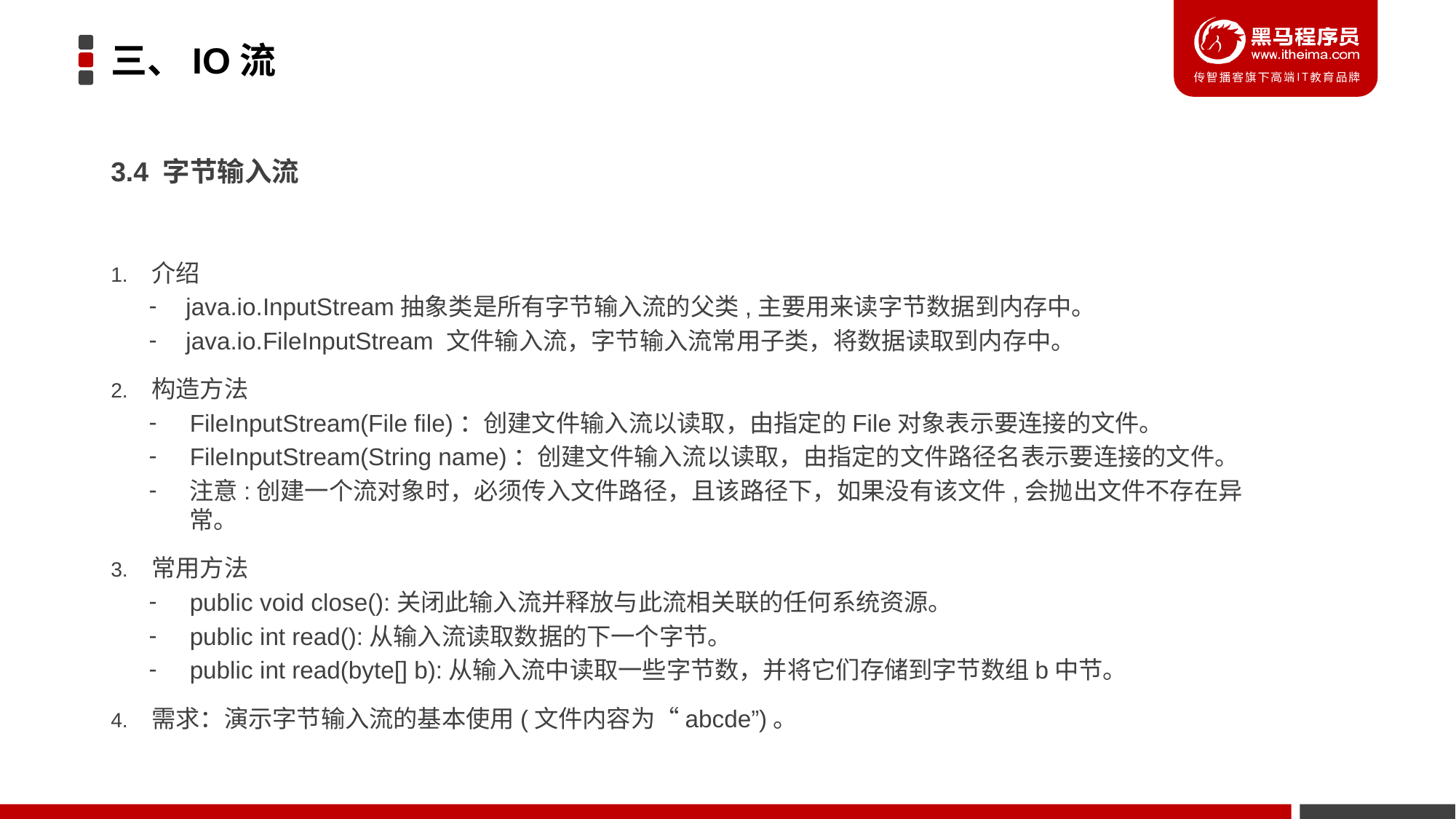

# 三、IO流
3.4 字节输入流
介绍
java.io.InputStream抽象类是所有字节输入流的父类,主要用来读字节数据到内存中。
java.io.FileInputStream 文件输入流，字节输入流常用子类，将数据读取到内存中。
构造方法
FileInputStream(File file)：创建文件输入流以读取，由指定的File对象表示要连接的文件。
FileInputStream(String name)：创建文件输入流以读取，由指定的文件路径名表示要连接的文件。
注意:创建一个流对象时，必须传入文件路径，且该路径下，如果没有该文件,会抛出文件不存在异常。
常用方法
public void close():关闭此输入流并释放与此流相关联的任何系统资源。
public int read():从输入流读取数据的下一个字节。
public int read(byte[] b):从输入流中读取一些字节数，并将它们存储到字节数组b中节。
需求：演示字节输入流的基本使用(文件内容为“abcde”)。